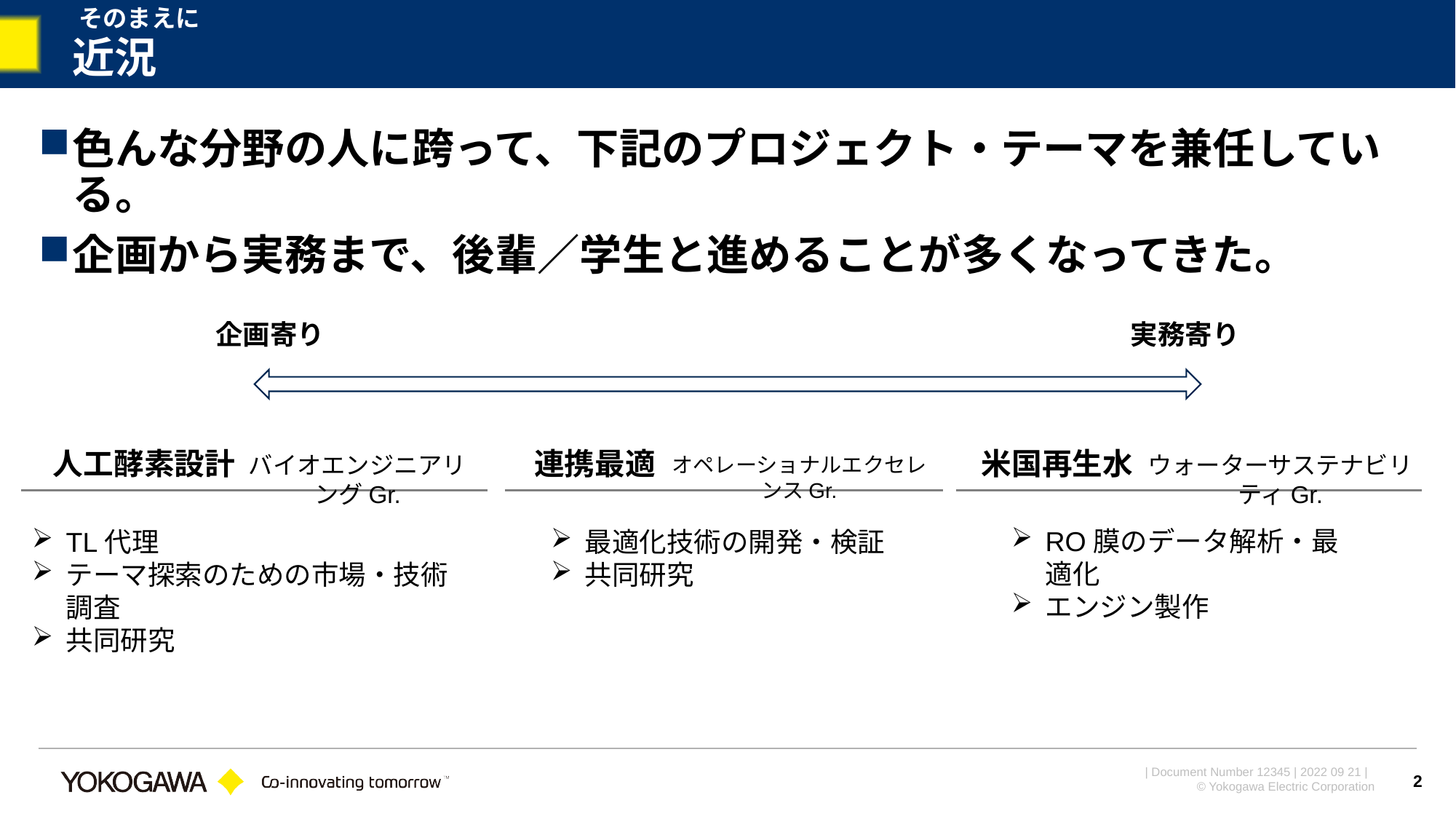

そのまえに
# 近況
色んな分野の人に跨って、下記のプロジェクト・テーマを兼任している。
企画から実務まで、後輩／学生と進めることが多くなってきた。
企画寄り
実務寄り

人工酵素設計
連携最適
米国再生水
バイオエンジニアリングGr.
ウォーターサステナビリティGr.
オペレーショナルエクセレンスGr.
RO膜のデータ解析・最適化
エンジン製作
TL代理
テーマ探索のための市場・技術調査
共同研究
最適化技術の開発・検証
共同研究
2